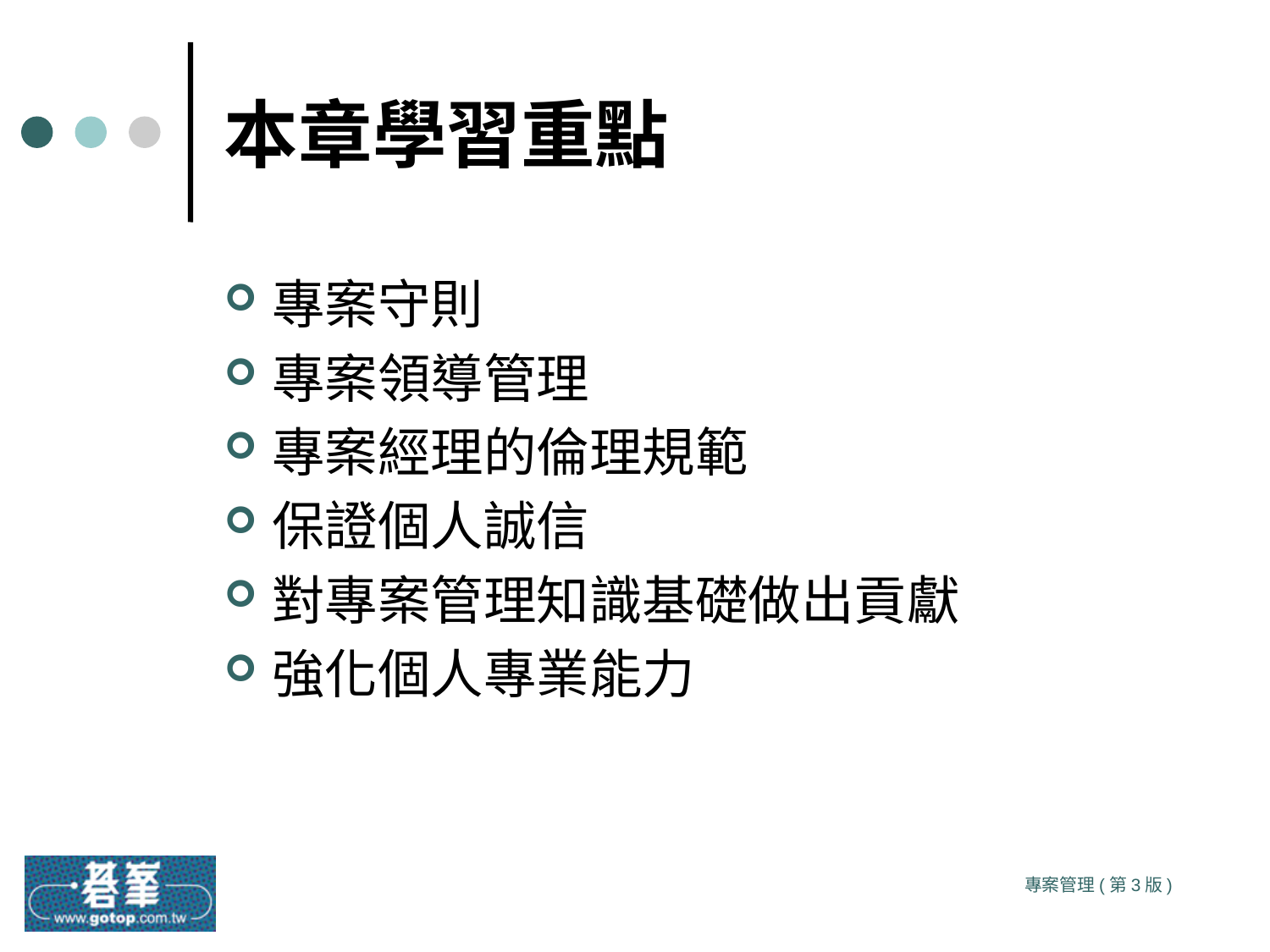

# 本章學習重點
專案守則
專案領導管理
專案經理的倫理規範
保證個人誠信
對專案管理知識基礎做出貢獻
強化個人專業能力
專案管理(第3版)